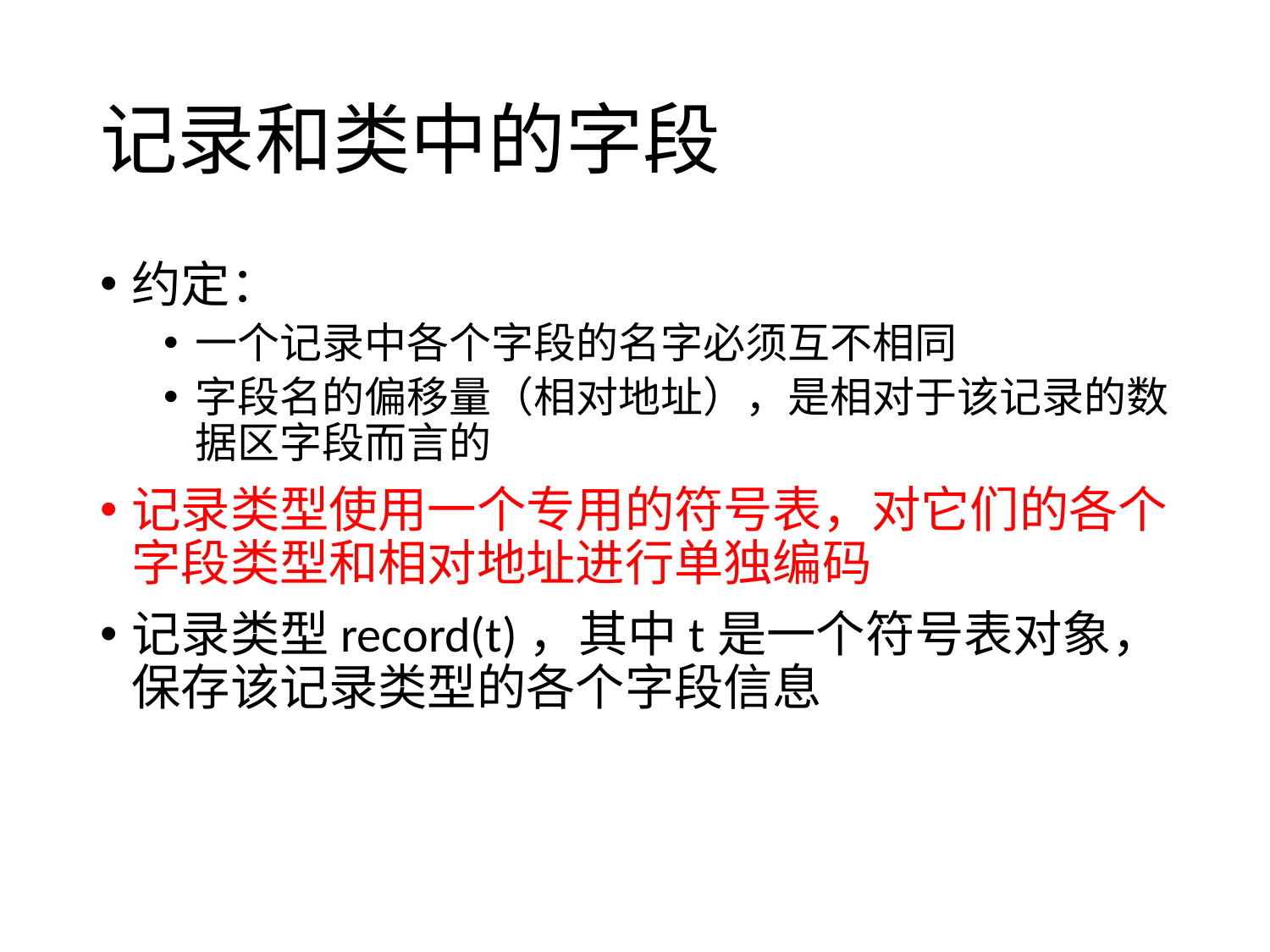

# 记录和类中的字段
约定：
一个记录中各个字段的名字必须互不相同
字段名的偏移量（相对地址），是相对于该记录的数据区字段而言的
记录类型使用一个专用的符号表，对它们的各个字段类型和相对地址进行单独编码
记录类型record(t)，其中t是一个符号表对象，保存该记录类型的各个字段信息